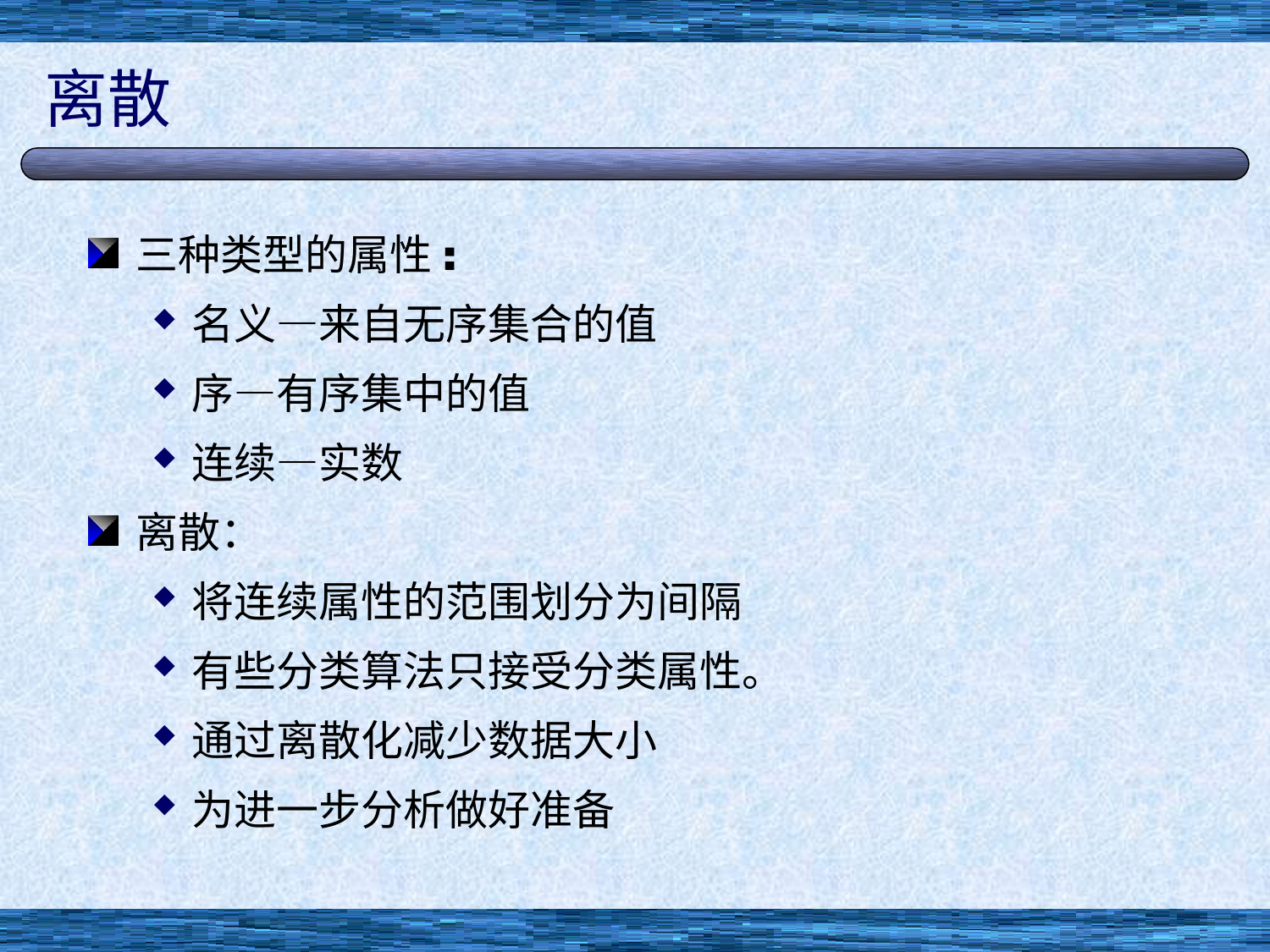

# 离散
三种类型的属性:
名义—来自无序集合的值
序—有序集中的值
连续—实数
离散：
将连续属性的范围划分为间隔
有些分类算法只接受分类属性。
通过离散化减少数据大小
为进一步分析做好准备